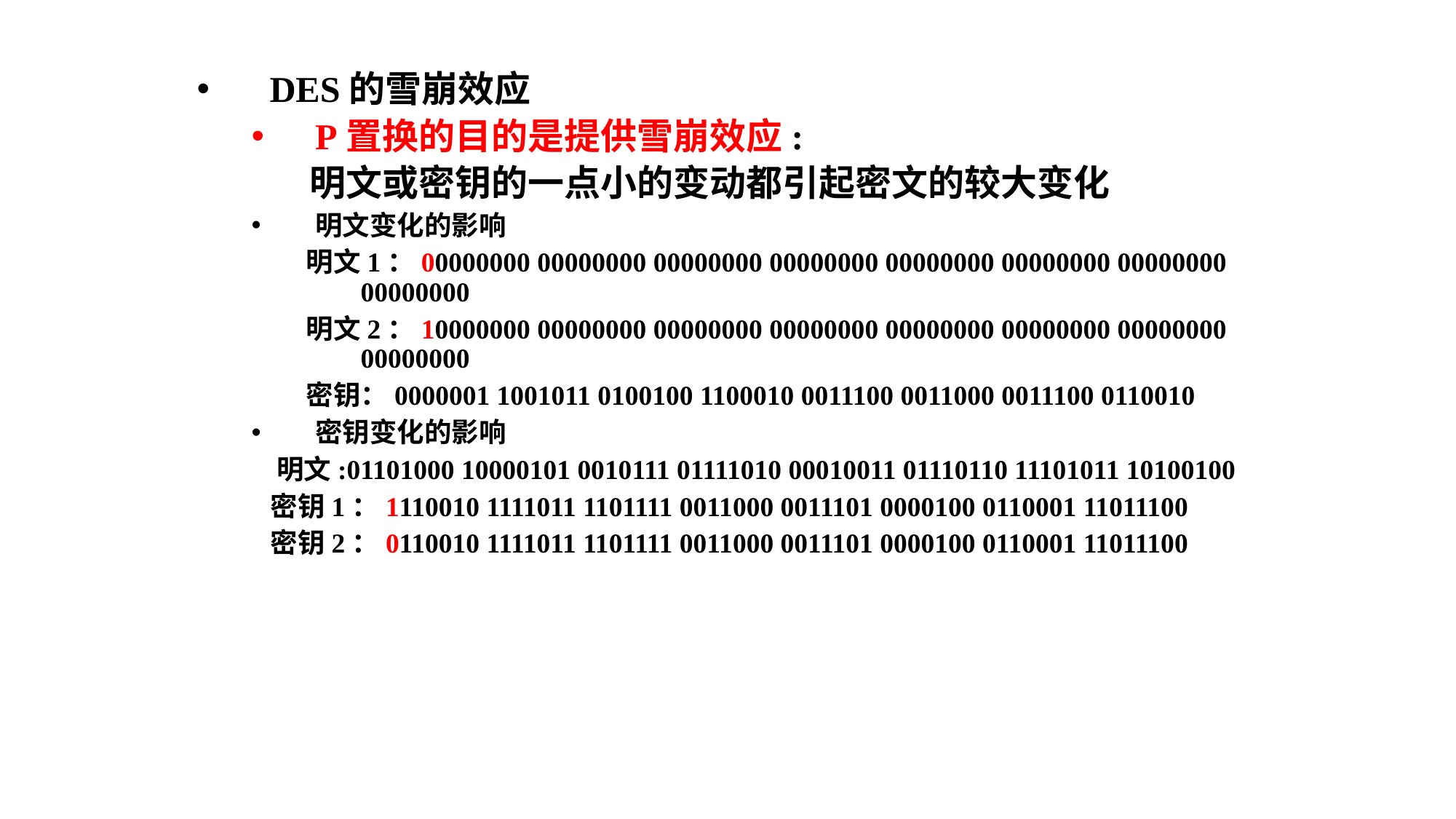

DES的雪崩效应
P置换的目的是提供雪崩效应:
      明文或密钥的一点小的变动都引起密文的较大变化
明文变化的影响
明文1：00000000 00000000 00000000 00000000 00000000 00000000 00000000 00000000
明文2：10000000 00000000 00000000 00000000 00000000 00000000 00000000 00000000
密钥：0000001 1001011 0100100 1100010 0011100 0011000 0011100 0110010
密钥变化的影响
   明文:01101000 10000101 0010111 01111010 00010011 01110110 11101011 10100100
  密钥1：1110010 1111011 1101111 0011000 0011101 0000100 0110001 11011100
  密钥2：0110010 1111011 1101111 0011000 0011101 0000100 0110001 11011100

29